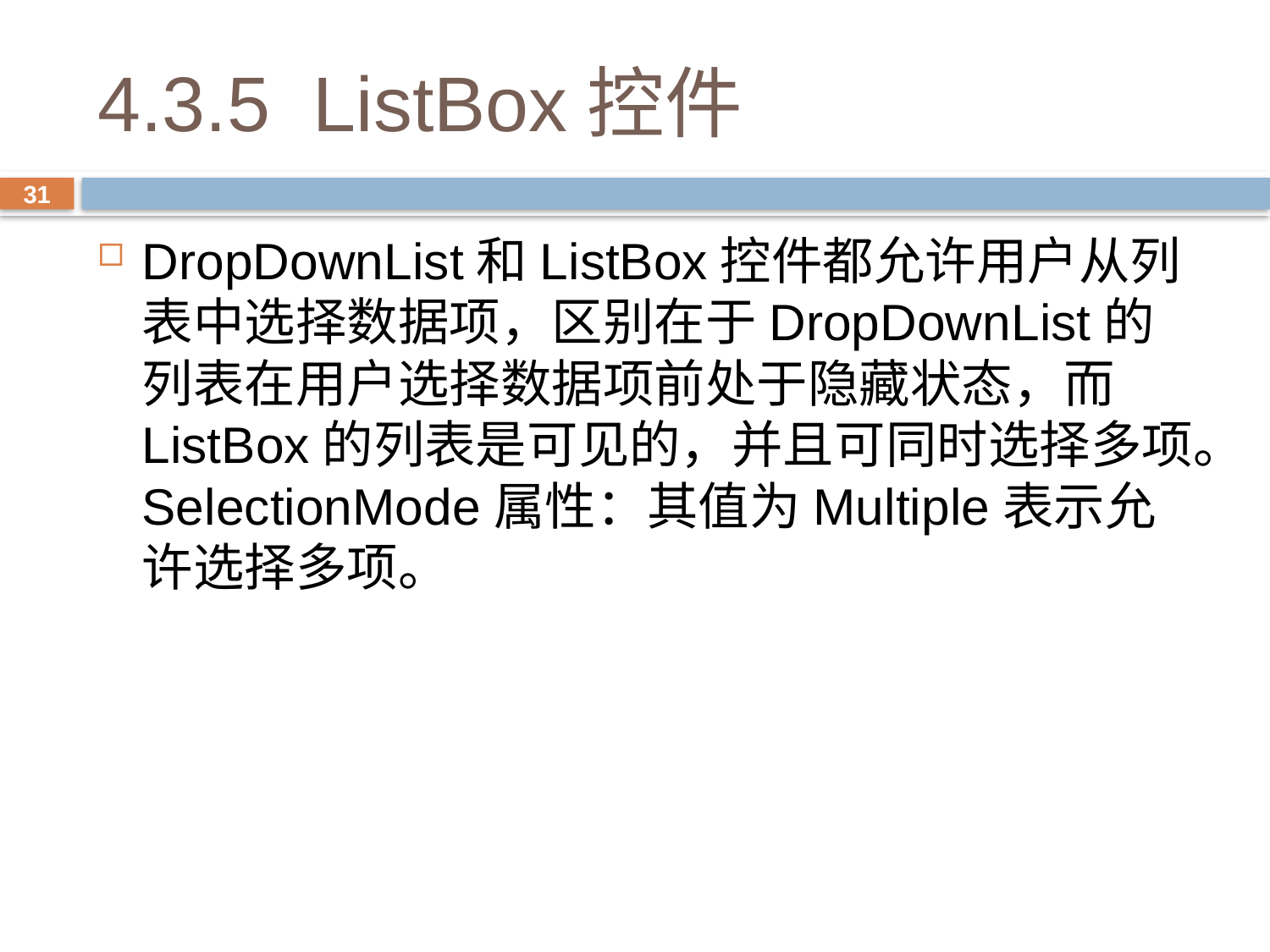

# 4.3.5  ListBox控件
31
DropDownList和ListBox控件都允许用户从列表中选择数据项，区别在于DropDownList的列表在用户选择数据项前处于隐藏状态，而ListBox的列表是可见的，并且可同时选择多项。SelectionMode属性：其值为Multiple表示允许选择多项。